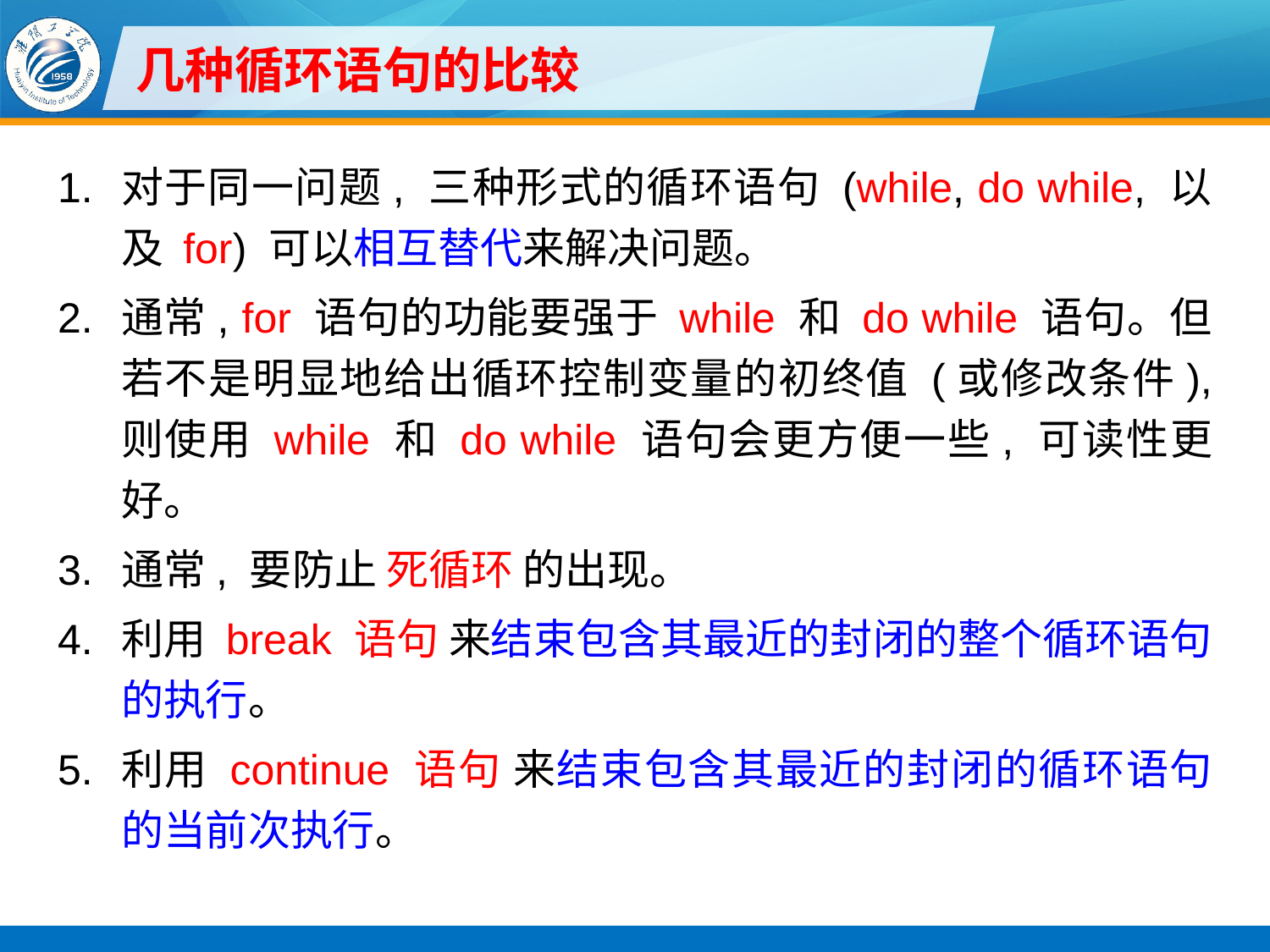

# 几种循环语句的比较
对于同一问题, 三种形式的循环语句 (while, do while, 以及 for) 可以相互替代来解决问题。
通常, for 语句的功能要强于 while 和 do while 语句。但若不是明显地给出循环控制变量的初终值 (或修改条件), 则使用 while 和 do while 语句会更方便一些, 可读性更好。
通常, 要防止 死循环 的出现。
利用 break 语句 来结束包含其最近的封闭的整个循环语句的执行。
利用 continue 语句 来结束包含其最近的封闭的循环语句的当前次执行。